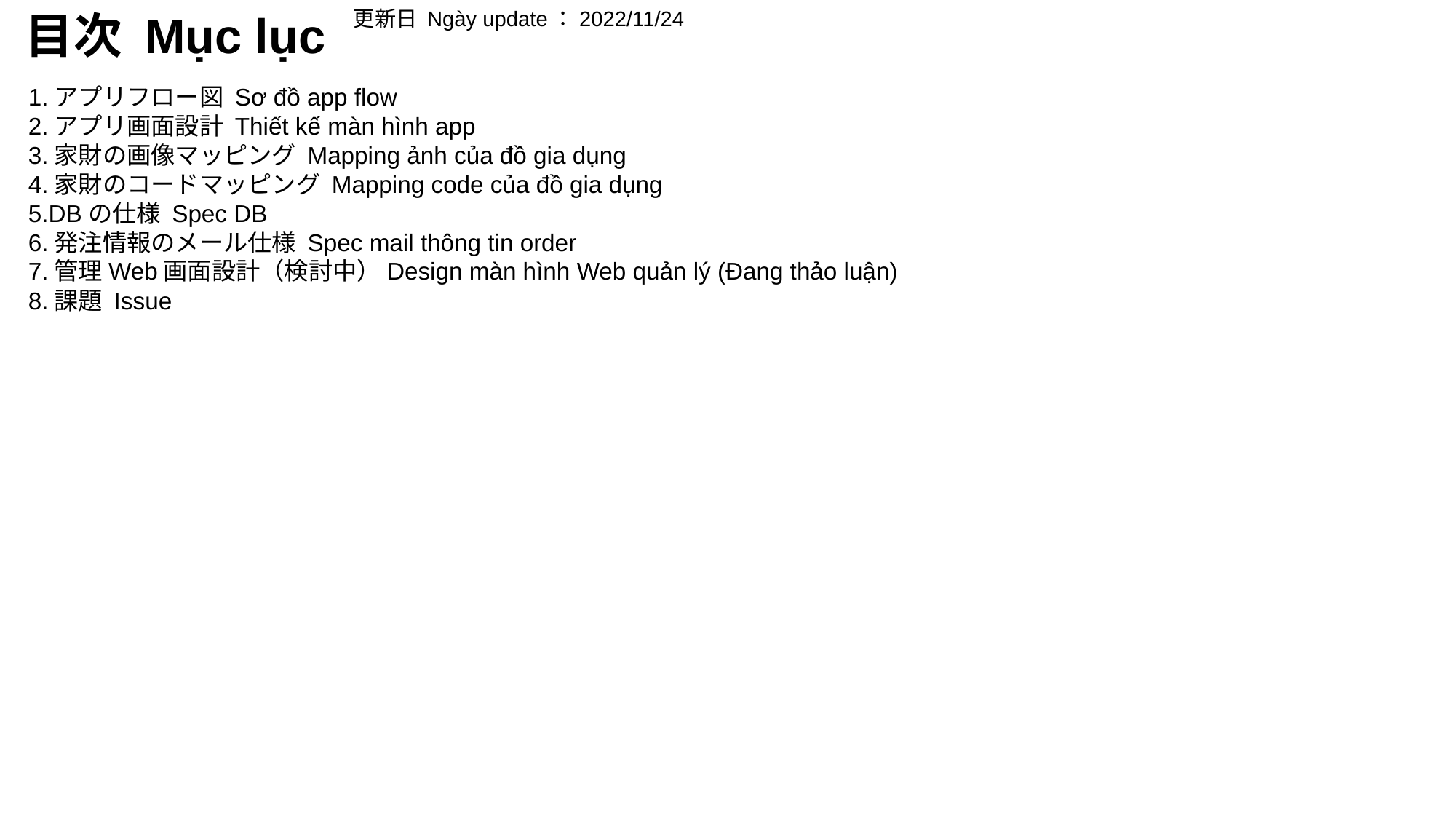

目次 Mục lục
更新日 Ngày update：2022/11/24
1.アプリフロー図 Sơ đồ app flow
2.アプリ画面設計 Thiết kế màn hình app
3.家財の画像マッピング Mapping ảnh của đồ gia dụng
4.家財のコードマッピング Mapping code của đồ gia dụng
5.DBの仕様 Spec DB
6.発注情報のメール仕様 Spec mail thông tin order
7.管理Web画面設計（検討中）Design màn hình Web quản lý (Đang thảo luận)
8.課題 Issue